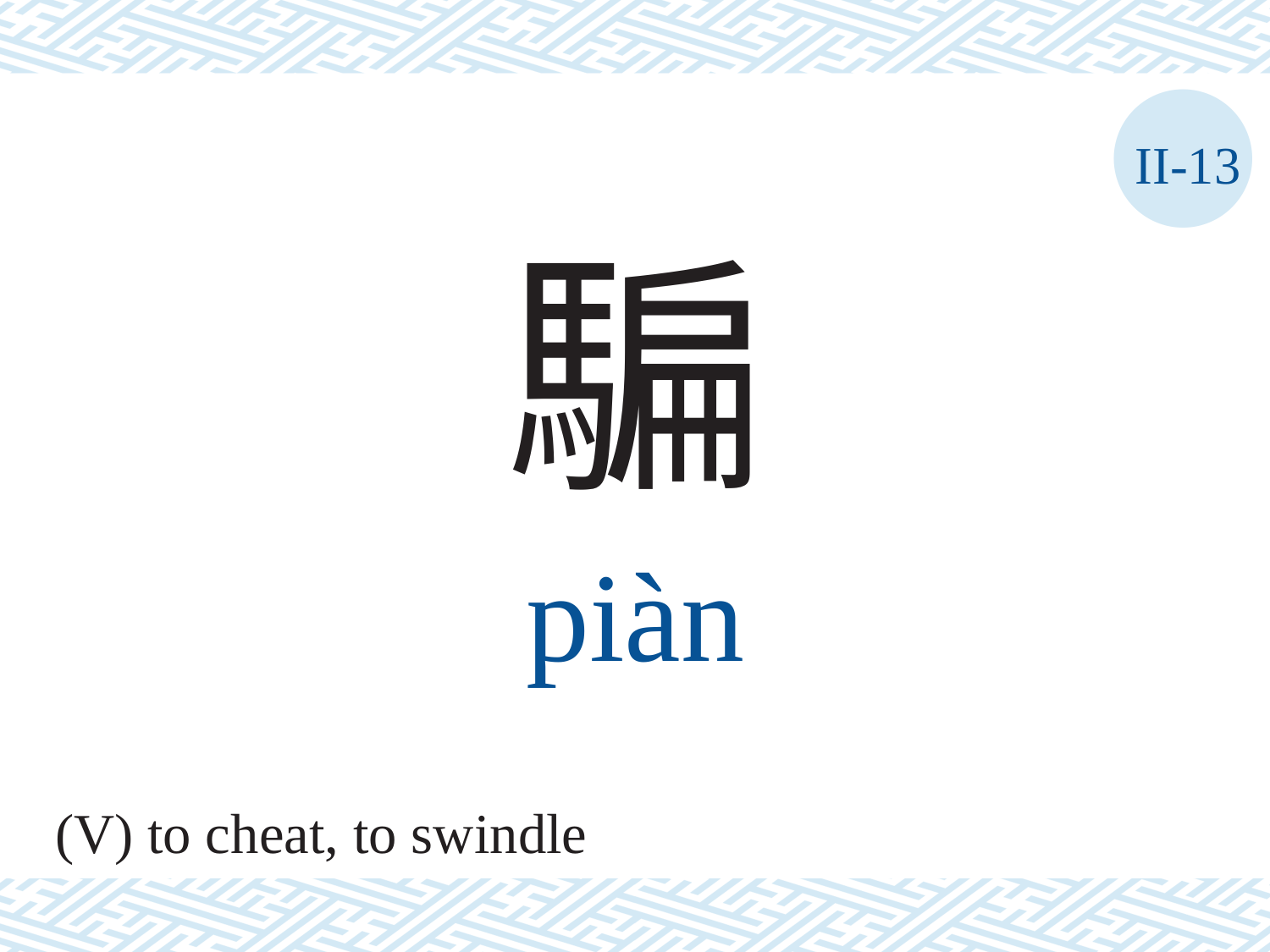

II-13
騙
piàn
(V) to cheat, to swindle